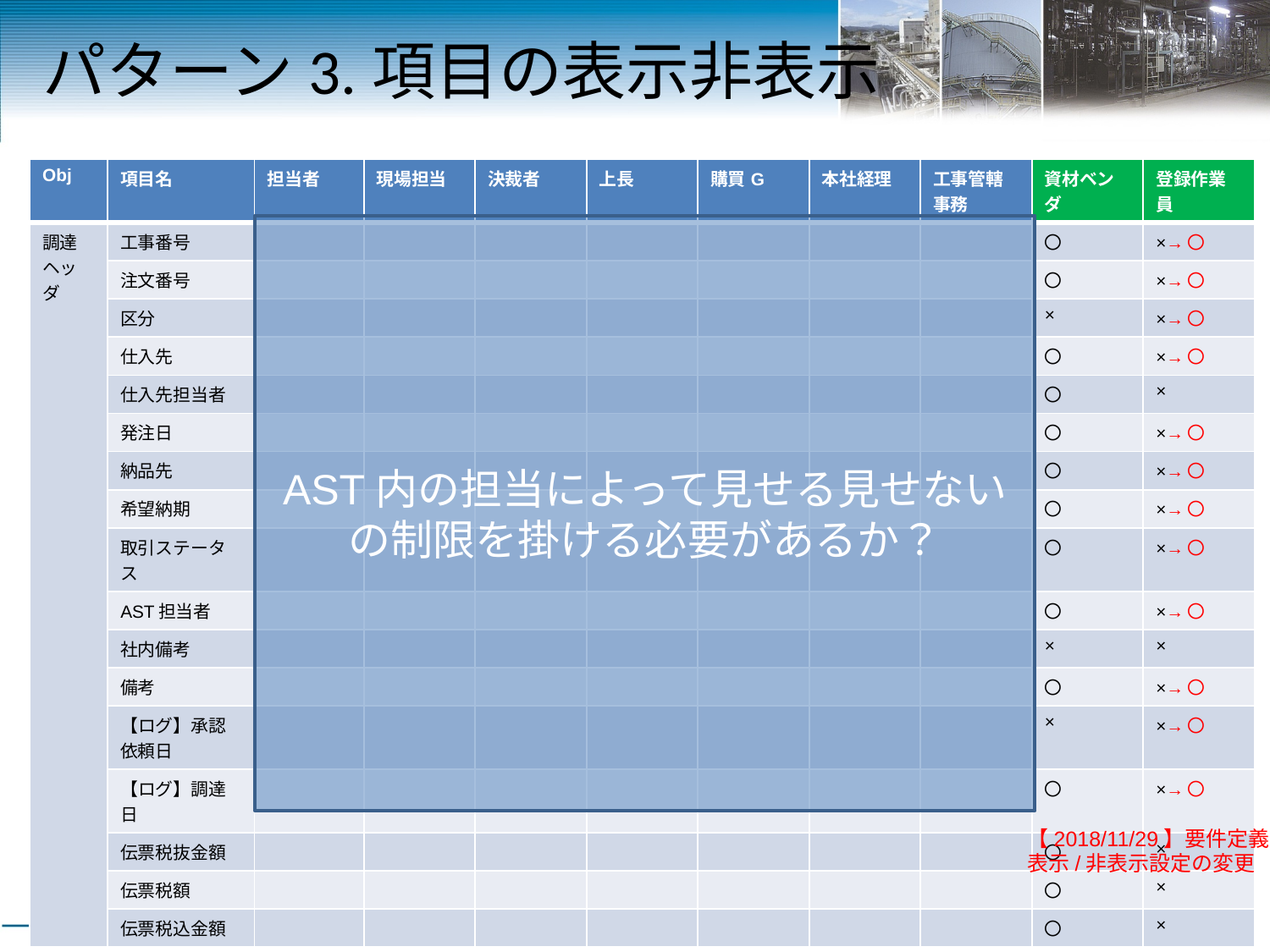

# パターン3.項目の表示非表示
| Obj | 項目名 | 担当者 | 現場担当 | 決裁者 | 上長 | 購買G | 本社経理 | 工事管轄事務 | 資材ベンダ | 登録作業員 |
| --- | --- | --- | --- | --- | --- | --- | --- | --- | --- | --- |
| 調達 ヘッダ | 工事番号 |  |  |  |  |  |  |  | 〇 | ×→〇 |
|  | 注文番号 |  |  |  |  |  |  |  | 〇 | ×→〇 |
|  | 区分 |  |  |  |  |  |  |  | × | ×→〇 |
|  | 仕入先 |  |  |  |  |  |  |  | 〇 | ×→〇 |
|  | 仕入先担当者 |  |  |  |  |  |  |  | 〇 | × |
|  | 発注日 |  |  |  |  |  |  |  | 〇 | ×→〇 |
|  | 納品先 |  |  |  |  |  |  |  | 〇 | ×→〇 |
|  | 希望納期 |  |  |  |  |  |  |  | 〇 | ×→〇 |
|  | 取引ステータス |  |  |  |  |  |  |  | 〇 | ×→〇 |
|  | AST担当者 |  |  |  |  |  |  |  | 〇 | ×→〇 |
|  | 社内備考 |  |  |  |  |  |  |  | × | × |
|  | 備考 |  |  |  |  |  |  |  | 〇 | ×→〇 |
|  | 【ログ】承認依頼日 |  |  |  |  |  |  |  | × | ×→〇 |
|  | 【ログ】調達日 |  |  |  |  |  |  |  | 〇 | ×→〇 |
|  | 伝票税抜金額 |  |  |  |  |  |  |  | 〇 | × |
|  | 伝票税額 |  |  |  |  |  |  |  | 〇 | × |
|  | 伝票税込金額 |  |  |  |  |  |  |  | 〇 | × |
AST内の担当によって見せる見せない
の制限を掛ける必要があるか？
【2018/11/29】要件定義
表示/非表示設定の変更